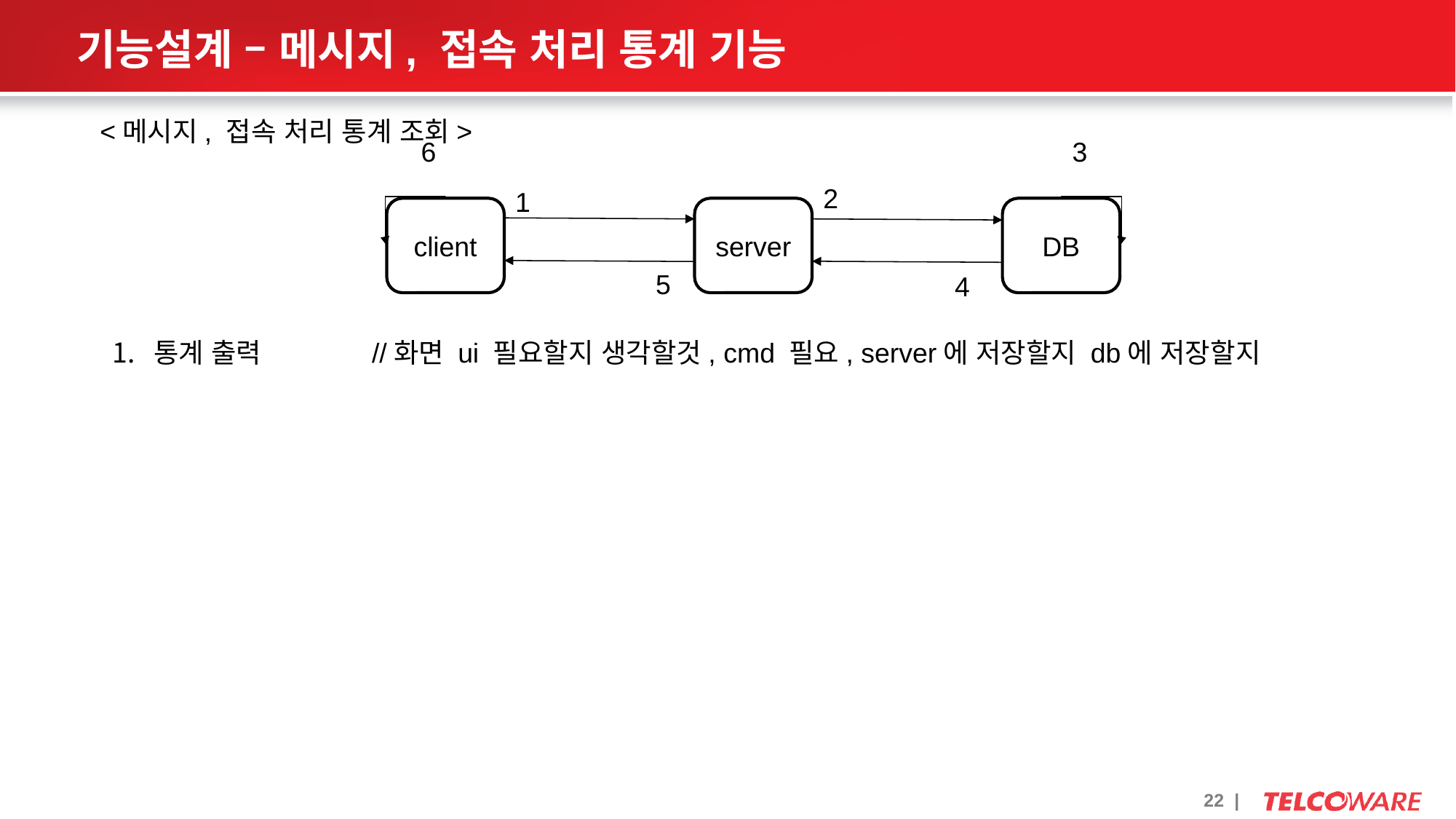

기능설계 – 메시지, 접속 처리 통계 기능
<메시지, 접속 처리 통계 조회>
6
3
2
1
client
server
DB
5
4
통계 출력		//화면 ui 필요할지 생각할것, cmd 필요, server에 저장할지 db에 저장할지